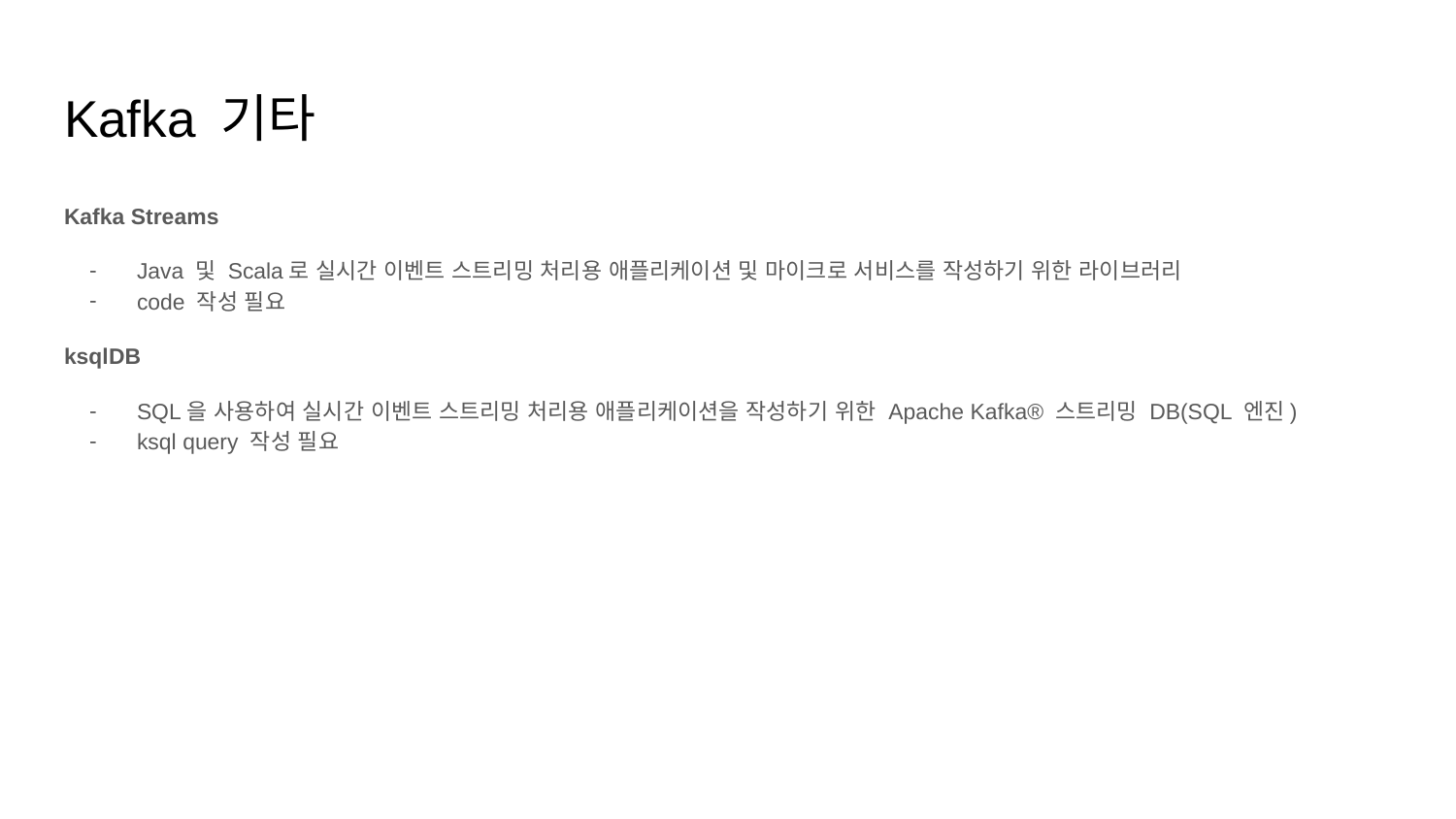

# Kafka 기타
Kafka Streams
Java 및 Scala로 실시간 이벤트 스트리밍 처리용 애플리케이션 및 마이크로 서비스를 작성하기 위한 라이브러리
code 작성 필요
ksqlDB
SQL을 사용하여 실시간 이벤트 스트리밍 처리용 애플리케이션을 작성하기 위한 Apache Kafka® 스트리밍 DB(SQL 엔진)
ksql query 작성 필요